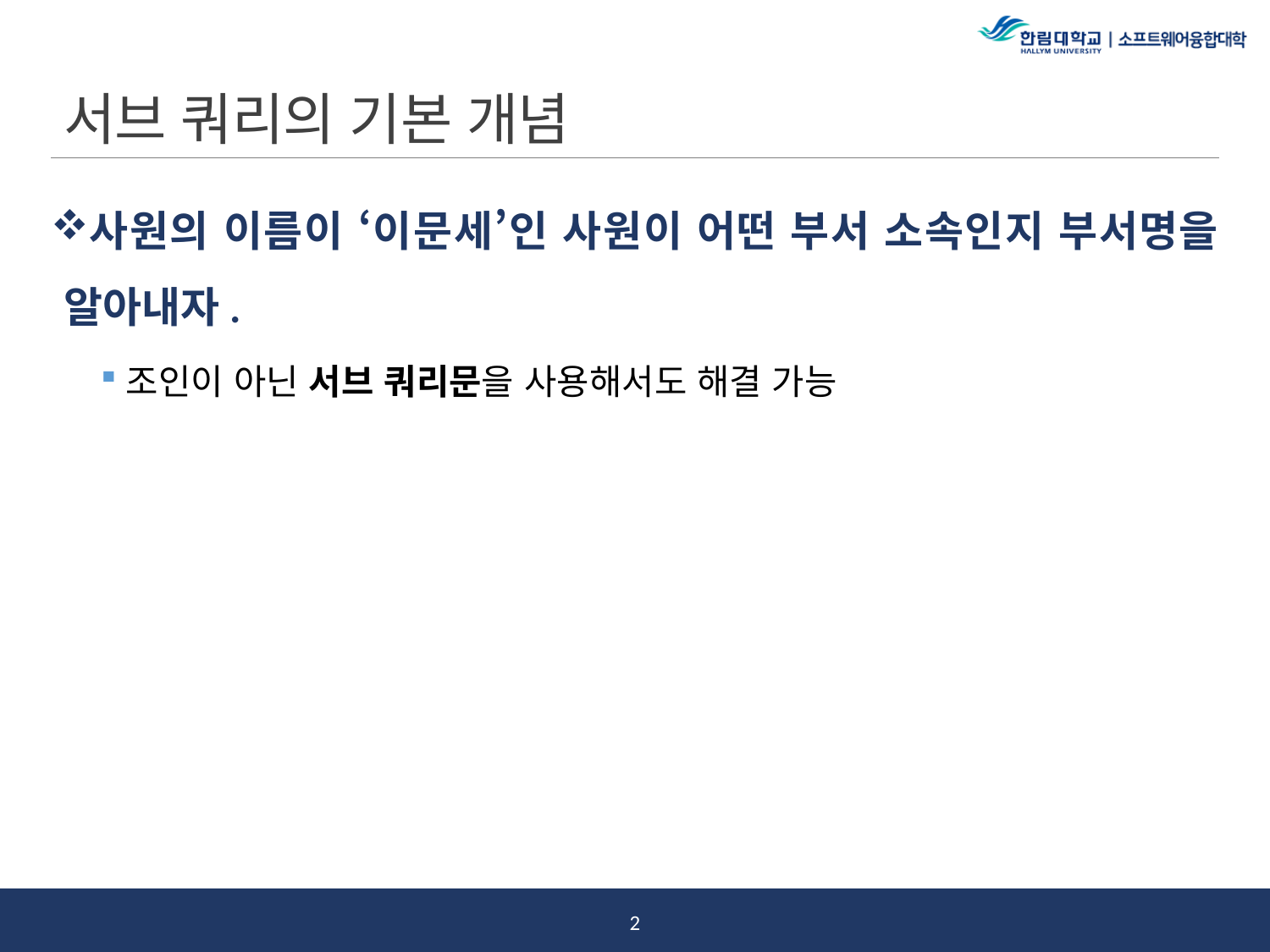

# 서브 쿼리의 기본 개념
사원의 이름이 ‘이문세’인 사원이 어떤 부서 소속인지 부서명을 알아내자.
조인이 아닌 서브 쿼리문을 사용해서도 해결 가능
2